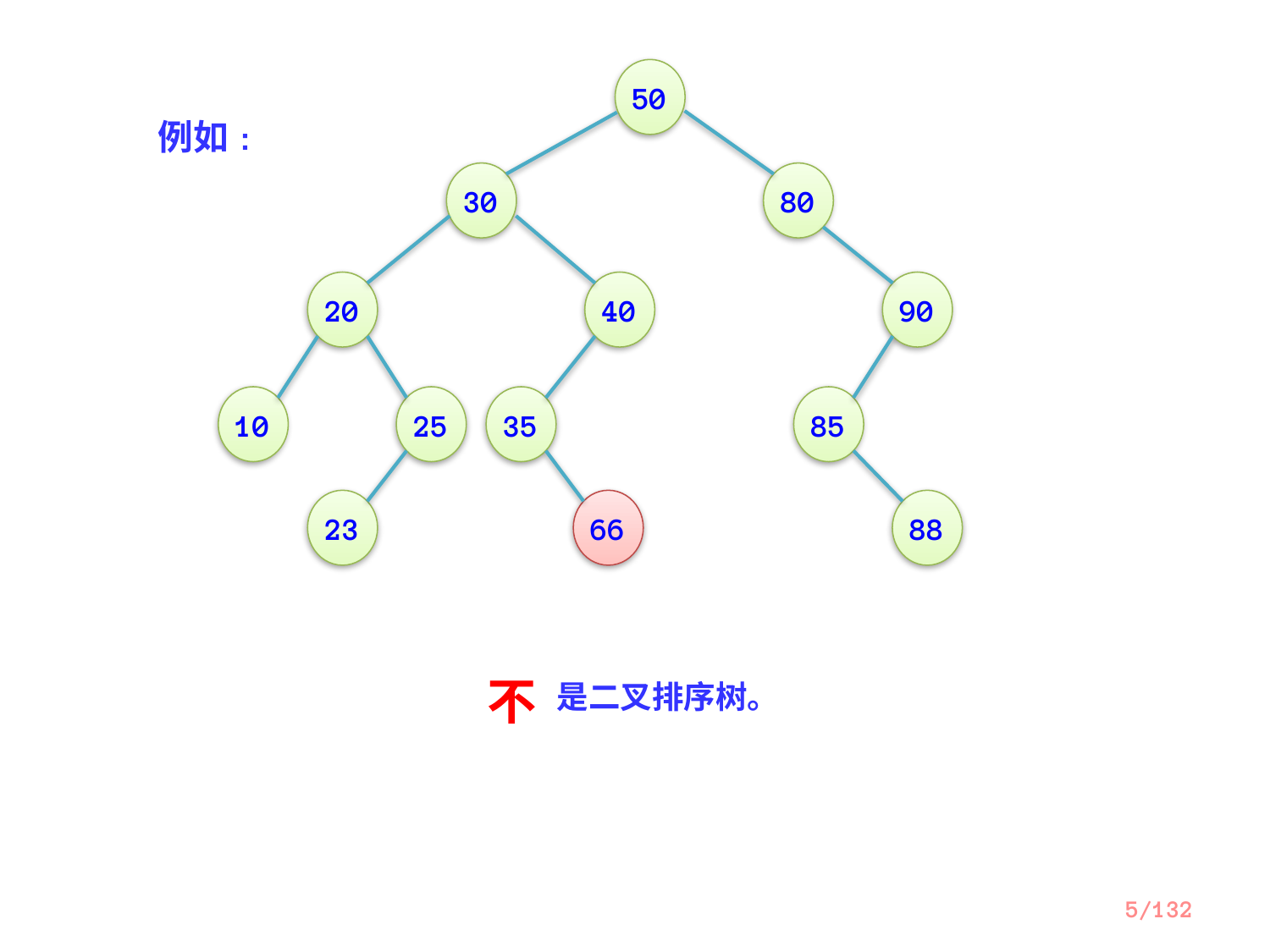

50
30
80
20
40
90
10
25
35
85
23
88
例如:
66
不
是二叉排序树。
5/132